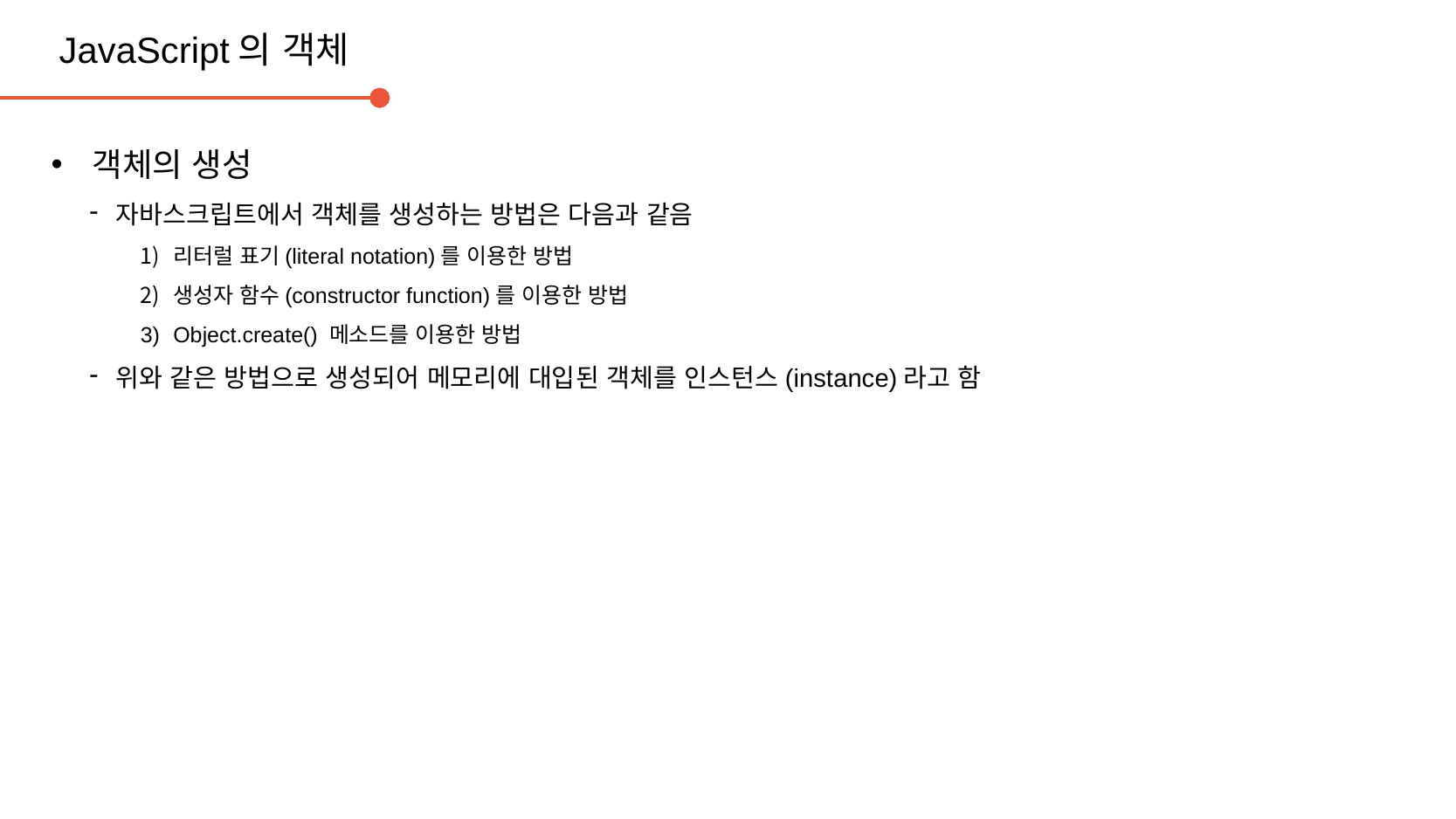

JavaScript의 객체
객체의 생성
자바스크립트에서 객체를 생성하는 방법은 다음과 같음
리터럴 표기(literal notation)를 이용한 방법
생성자 함수(constructor function)를 이용한 방법
Object.create() 메소드를 이용한 방법
위와 같은 방법으로 생성되어 메모리에 대입된 객체를 인스턴스(instance)라고 함